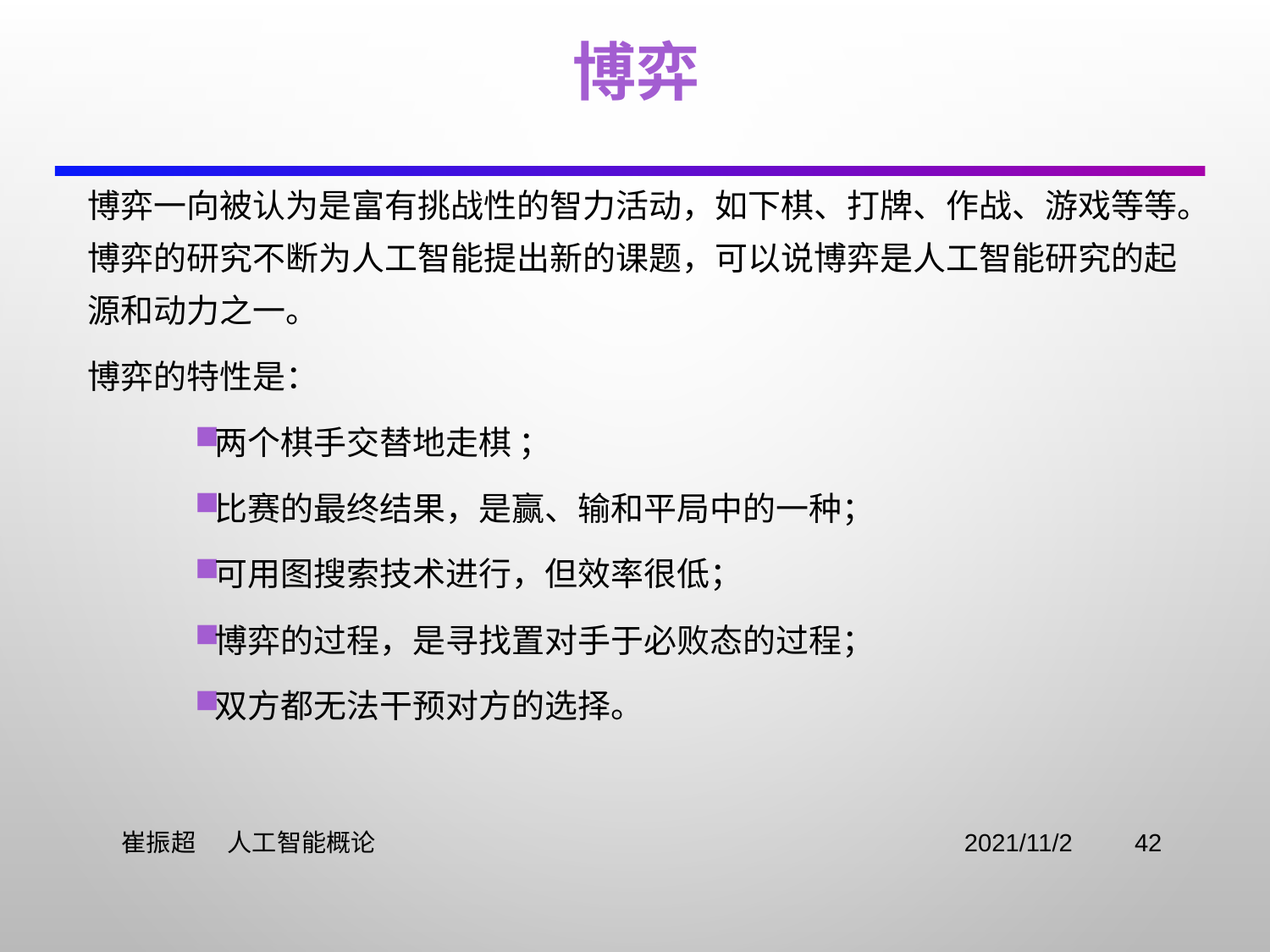

# 博弈
博弈一向被认为是富有挑战性的智力活动，如下棋、打牌、作战、游戏等等。博弈的研究不断为人工智能提出新的课题，可以说博弈是人工智能研究的起源和动力之一。
博弈的特性是：
两个棋手交替地走棋 ；
比赛的最终结果，是赢、输和平局中的一种；
可用图搜索技术进行，但效率很低；
博弈的过程，是寻找置对手于必败态的过程；
双方都无法干预对方的选择。

 崔振超    人工智能概论
2021/11/2
42